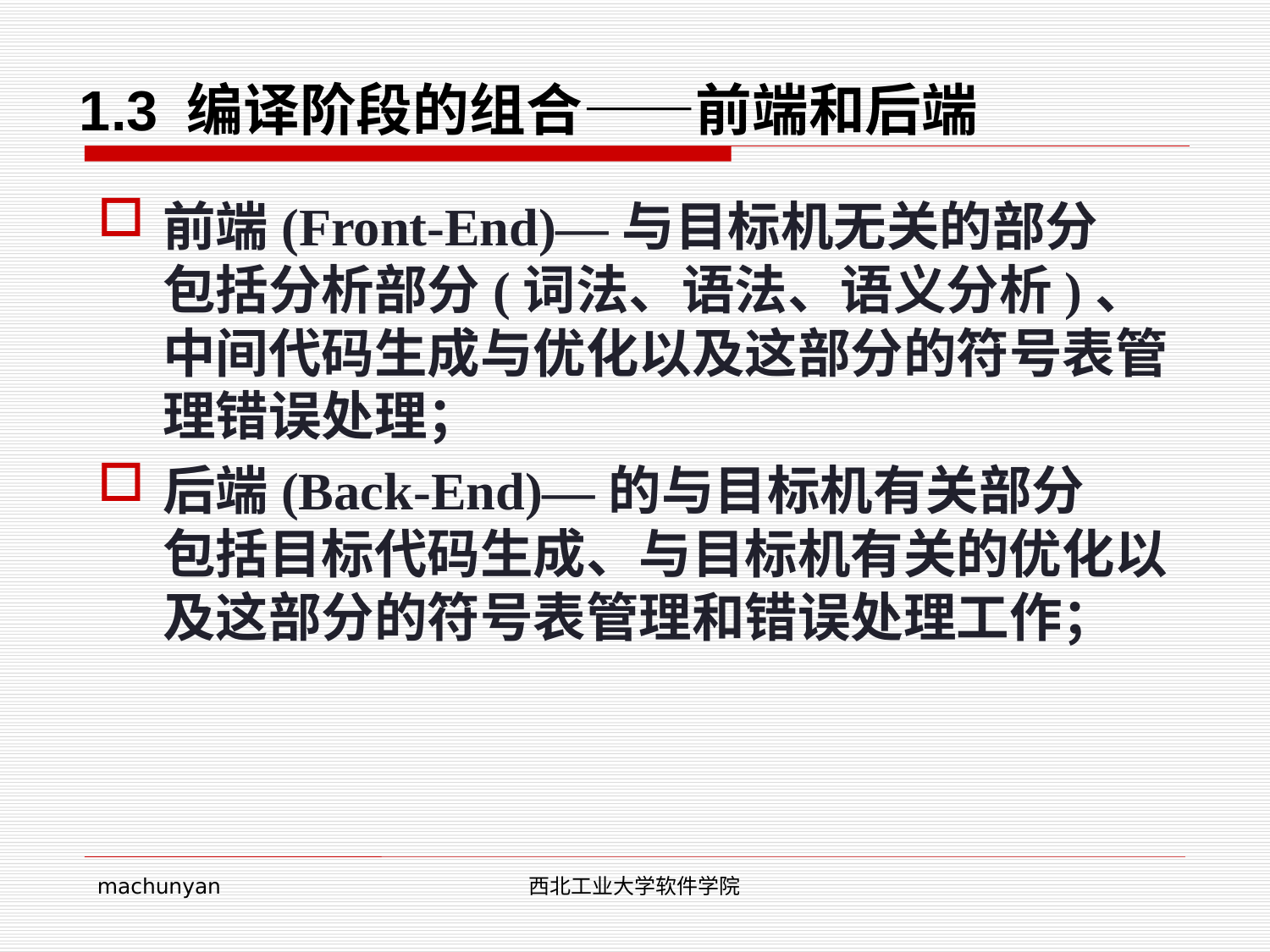

# 1.3 编译阶段的组合——前端和后端
前端(Front-End)—与目标机无关的部分
包括分析部分(词法、语法、语义分析)、中间代码生成与优化以及这部分的符号表管理错误处理；
后端(Back-End)—的与目标机有关部分
包括目标代码生成、与目标机有关的优化以及这部分的符号表管理和错误处理工作；
machunyan
西北工业大学软件学院
41